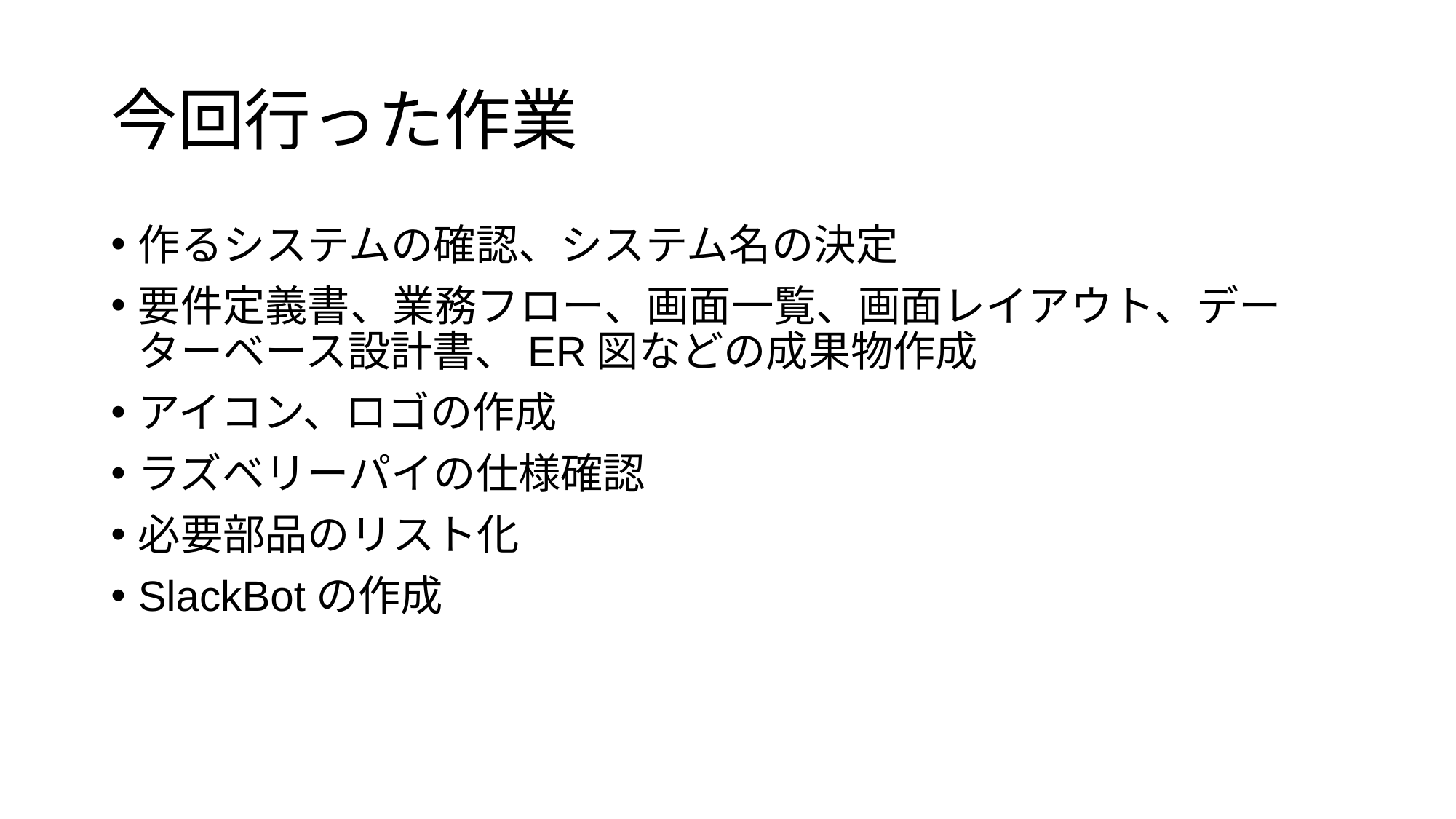

# 今回行った作業
作るシステムの確認、システム名の決定
要件定義書、業務フロー、画面一覧、画面レイアウト、データーベース設計書、ER図などの成果物作成
アイコン、ロゴの作成
ラズベリーパイの仕様確認
必要部品のリスト化
SlackBotの作成